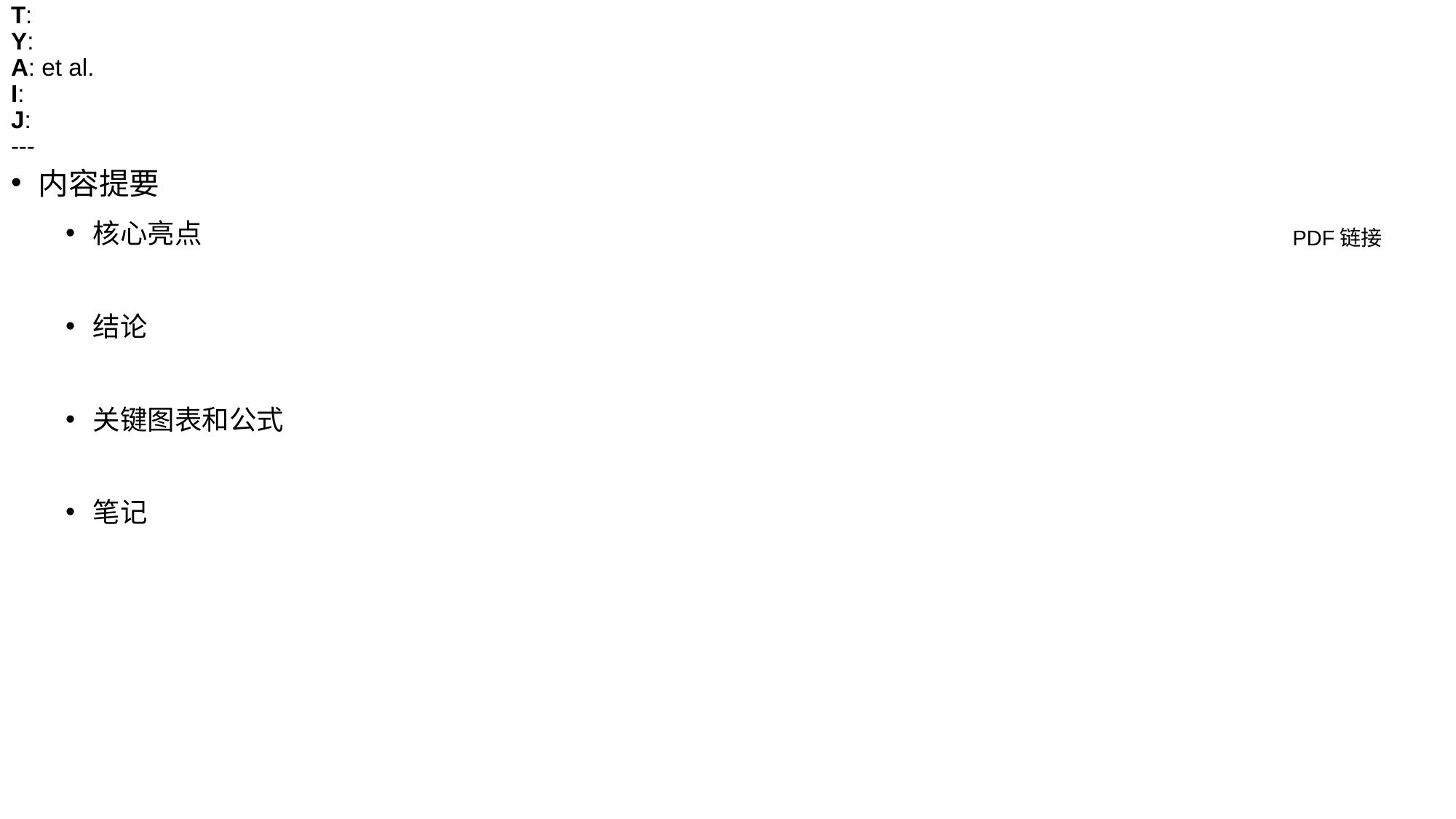

# T: Y: A: et al. I: J: ---
内容提要
核心亮点

结论

关键图表和公式

笔记

PDF链接